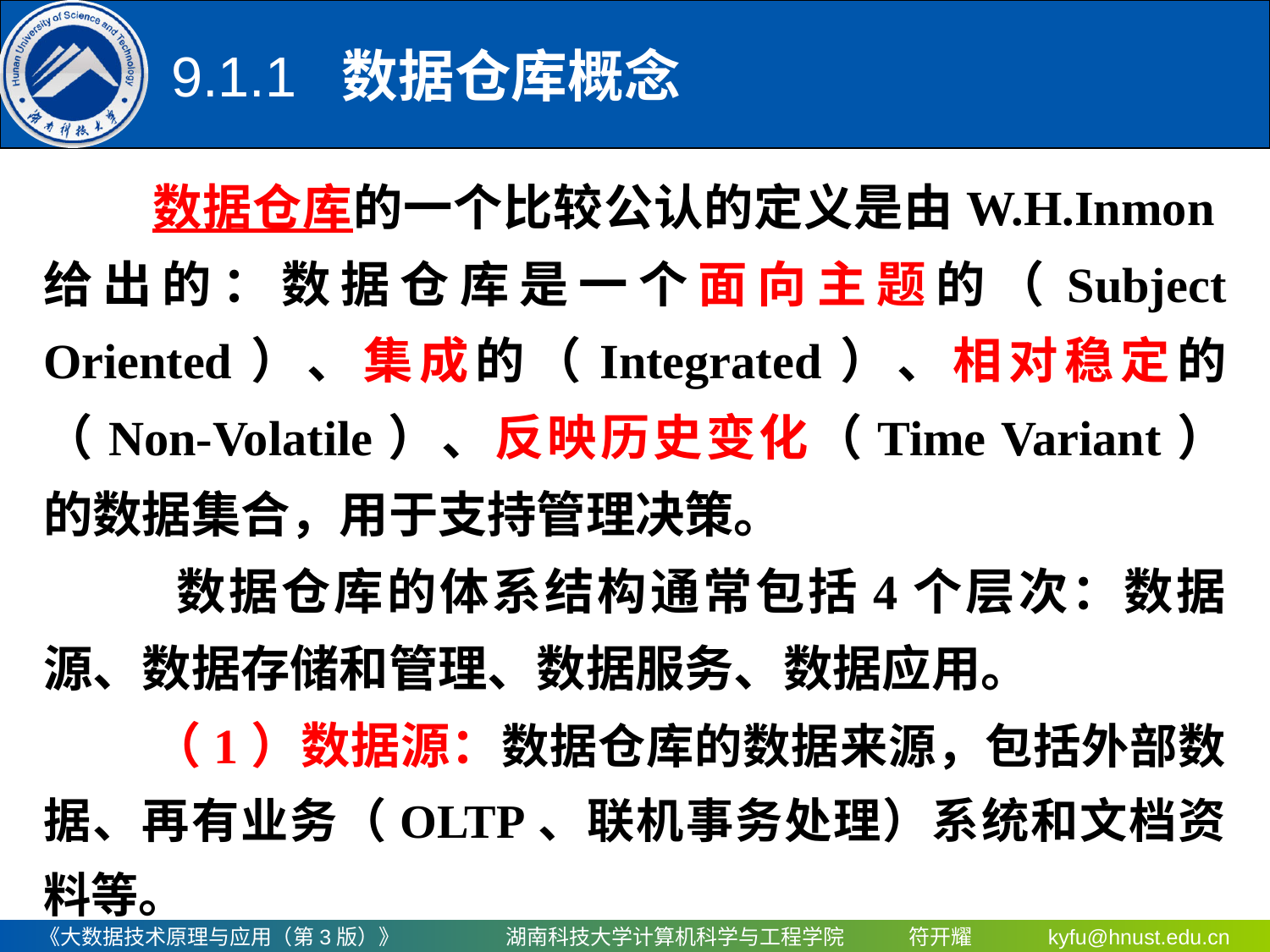

9.1.1  数据仓库概念
        数据仓库的一个比较公认的定义是由W.H.Inmon给出的：数据仓库是一个面向主题的（Subject Oriented）、集成的（Integrated）、相对稳定的（Non-Volatile）、反映历史变化（Time Variant）的数据集合，用于支持管理决策。
        数据仓库的体系结构通常包括4个层次：数据源、数据存储和管理、数据服务、数据应用。
        （1）数据源：数据仓库的数据来源，包括外部数据、再有业务（OLTP、联机事务处理）系统和文档资料等。